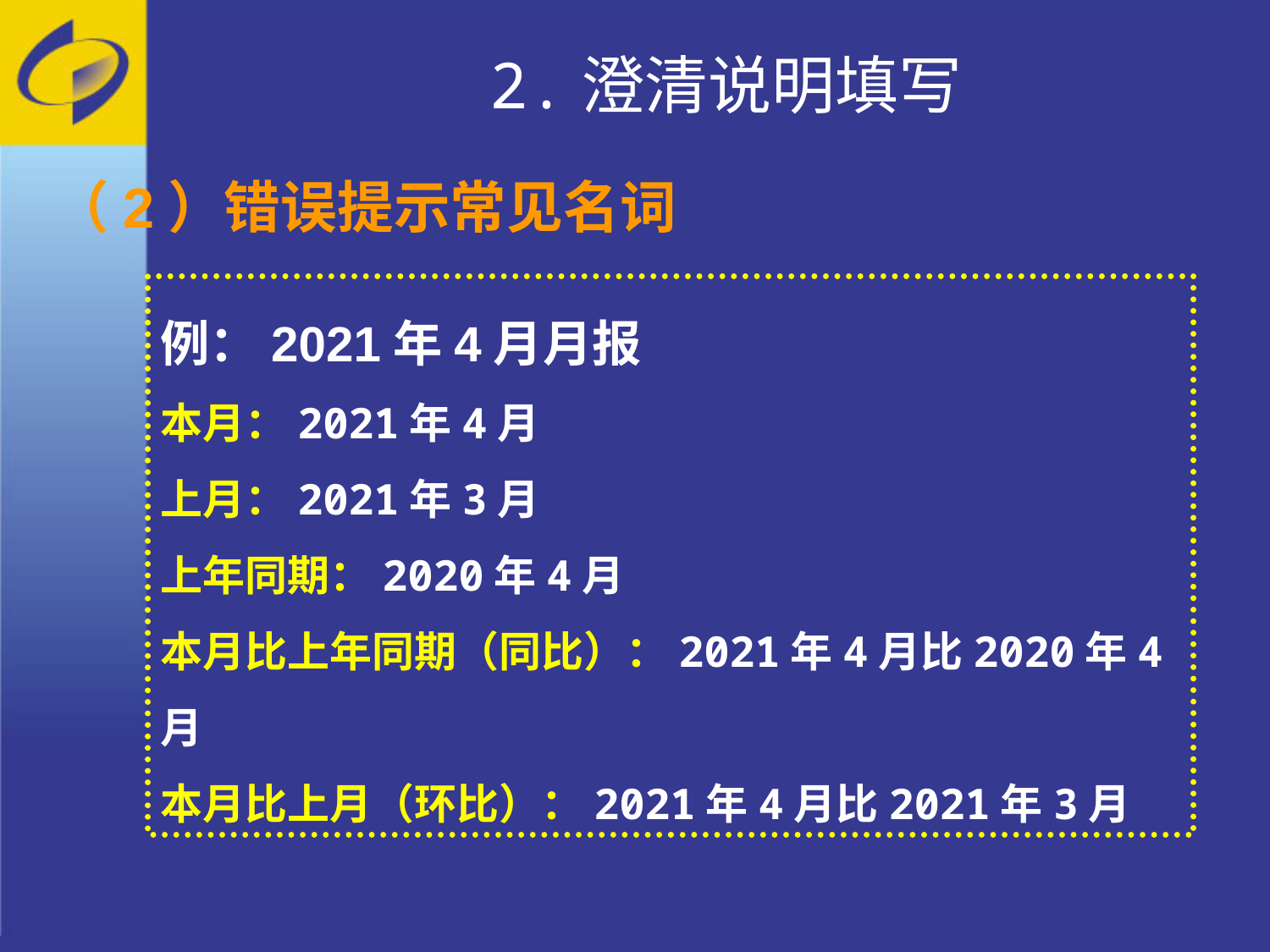

2.澄清说明填写
（2）错误提示常见名词
例：2021年4月月报
本月：2021年4月
上月：2021年3月
上年同期：2020年4月
本月比上年同期（同比）：2021年4月比2020年4月
本月比上月（环比）：2021年4月比2021年3月